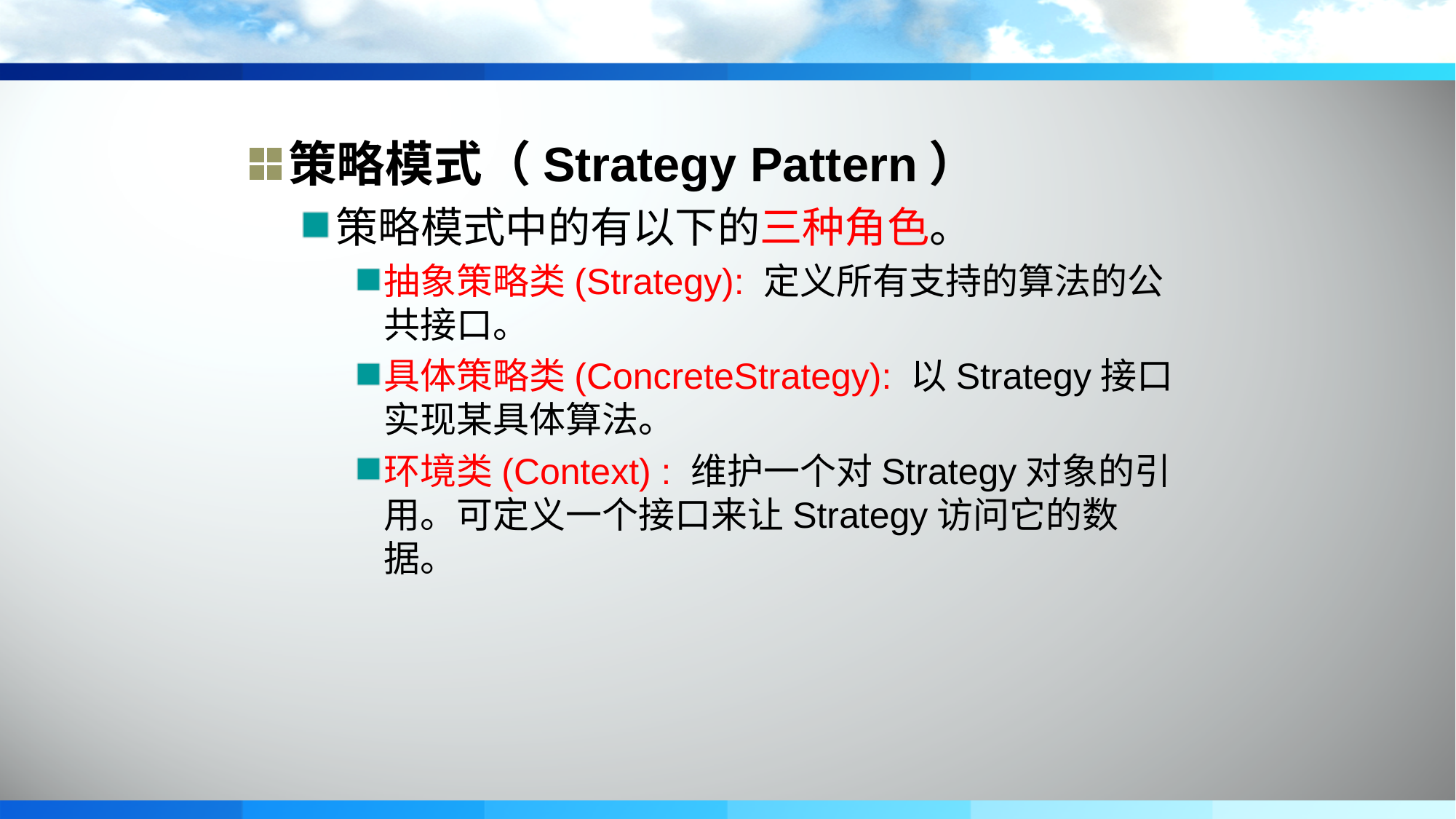

策略模式（Strategy Pattern）
策略模式中的有以下的三种角色。
抽象策略类(Strategy): 定义所有支持的算法的公共接口。
具体策略类(ConcreteStrategy): 以Strategy接口实现某具体算法。
环境类(Context) : 维护一个对Strategy对象的引用。可定义一个接口来让Strategy访问它的数据。